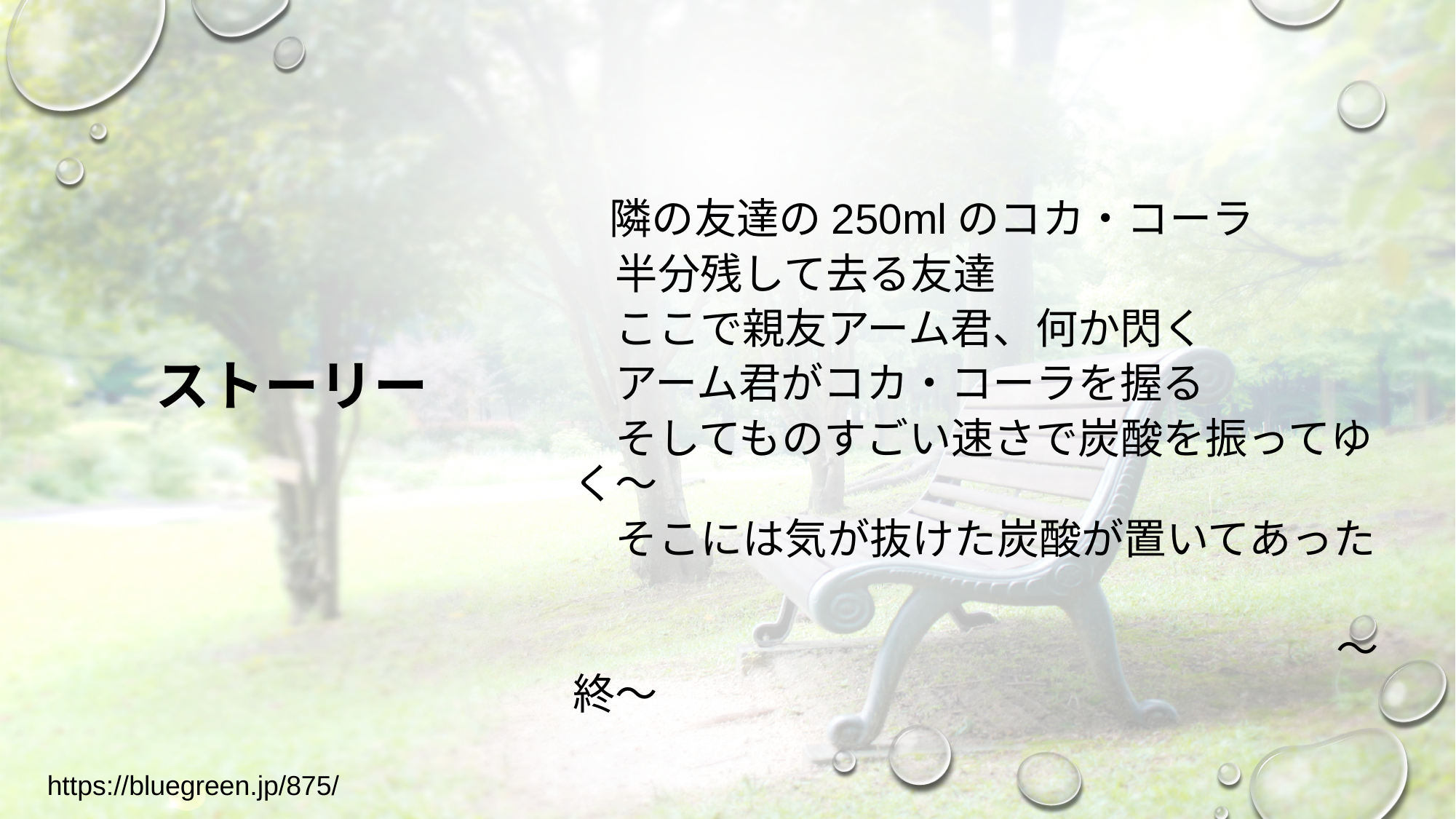

隣の友達の250mlのコカ・コーラ
　半分残して去る友達
　ここで親友アーム君、何か閃く
　アーム君がコカ・コーラを握る
　そしてものすごい速さで炭酸を振ってゆく～
　そこには気が抜けた炭酸が置いてあった

　　　　　　　　　　　　　　　　　　～終～

# ストーリー
https://bluegreen.jp/875/